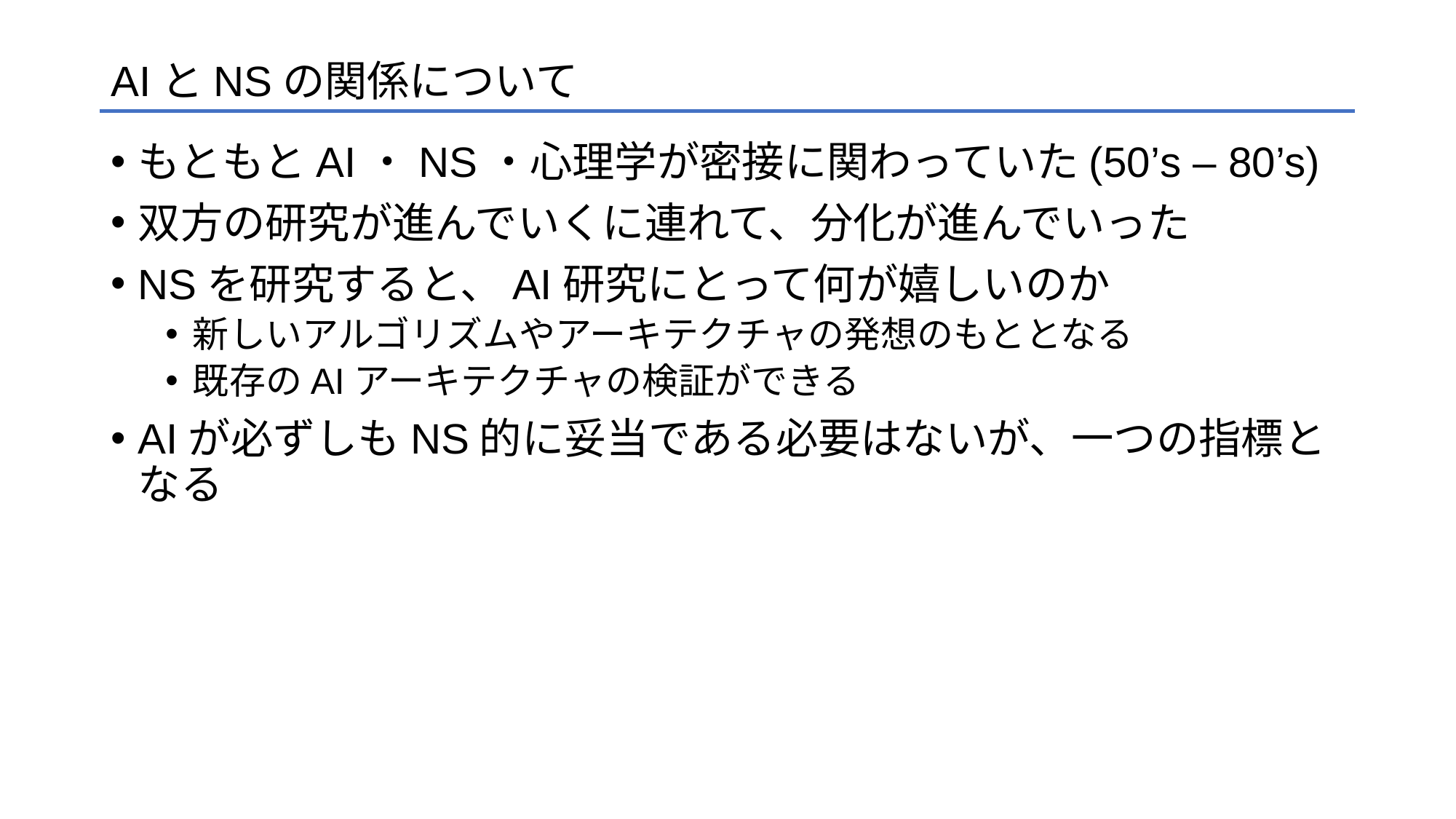

# AIとNSの関係について
もともとAI・NS・心理学が密接に関わっていた(50’s – 80’s)
双方の研究が進んでいくに連れて、分化が進んでいった
NSを研究すると、AI研究にとって何が嬉しいのか
新しいアルゴリズムやアーキテクチャの発想のもととなる
既存のAIアーキテクチャの検証ができる
AIが必ずしもNS的に妥当である必要はないが、一つの指標となる